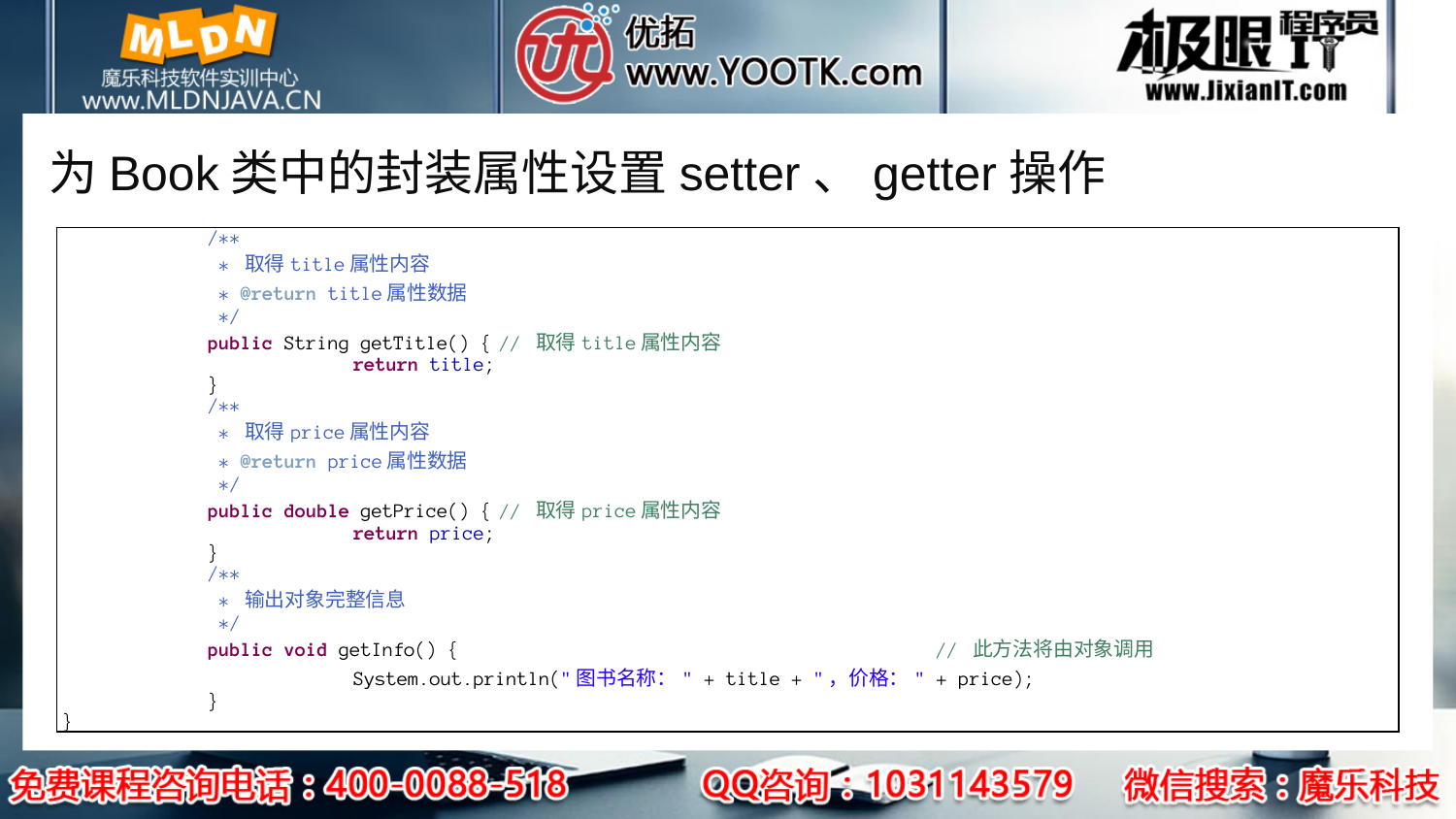

# 为Book类中的封装属性设置setter、getter操作
| /\*\* \* 取得title属性内容 \* @return title属性数据 \*/ public String getTitle() { // 取得title属性内容 return title; } /\*\* \* 取得price属性内容 \* @return price属性数据 \*/ public double getPrice() { // 取得price属性内容 return price; } /\*\* \* 输出对象完整信息 \*/ public void getInfo() { // 此方法将由对象调用 System.out.println("图书名称：" + title + "，价格：" + price); } } |
| --- |